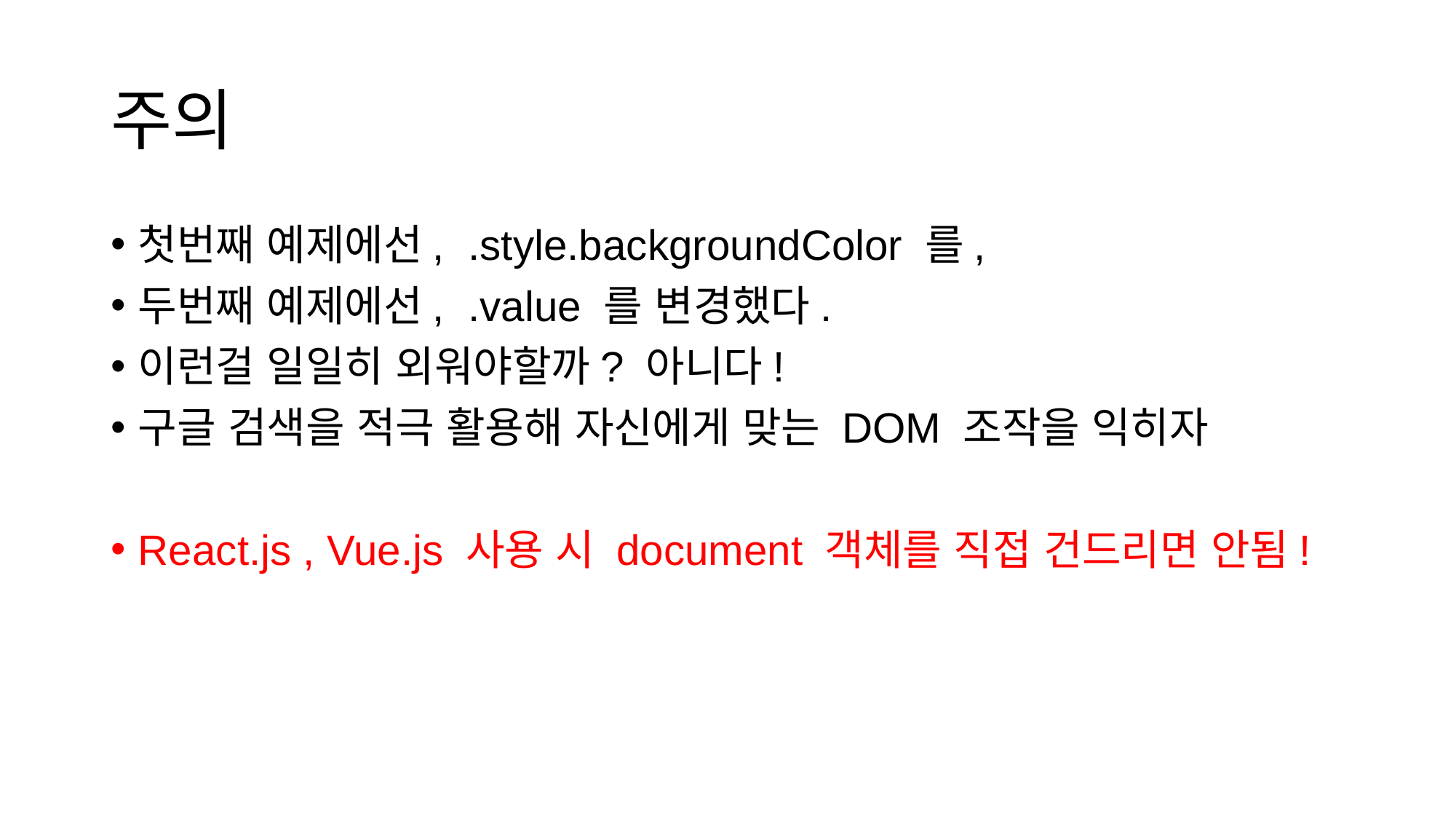

# 주의
첫번째 예제에선,  .style.backgroundColor 를,
두번째 예제에선,  .value 를 변경했다.
이런걸 일일히 외워야할까? 아니다!
구글 검색을 적극 활용해 자신에게 맞는 DOM 조작을 익히자

React.js , Vue.js 사용 시 document 객체를 직접 건드리면 안됨!